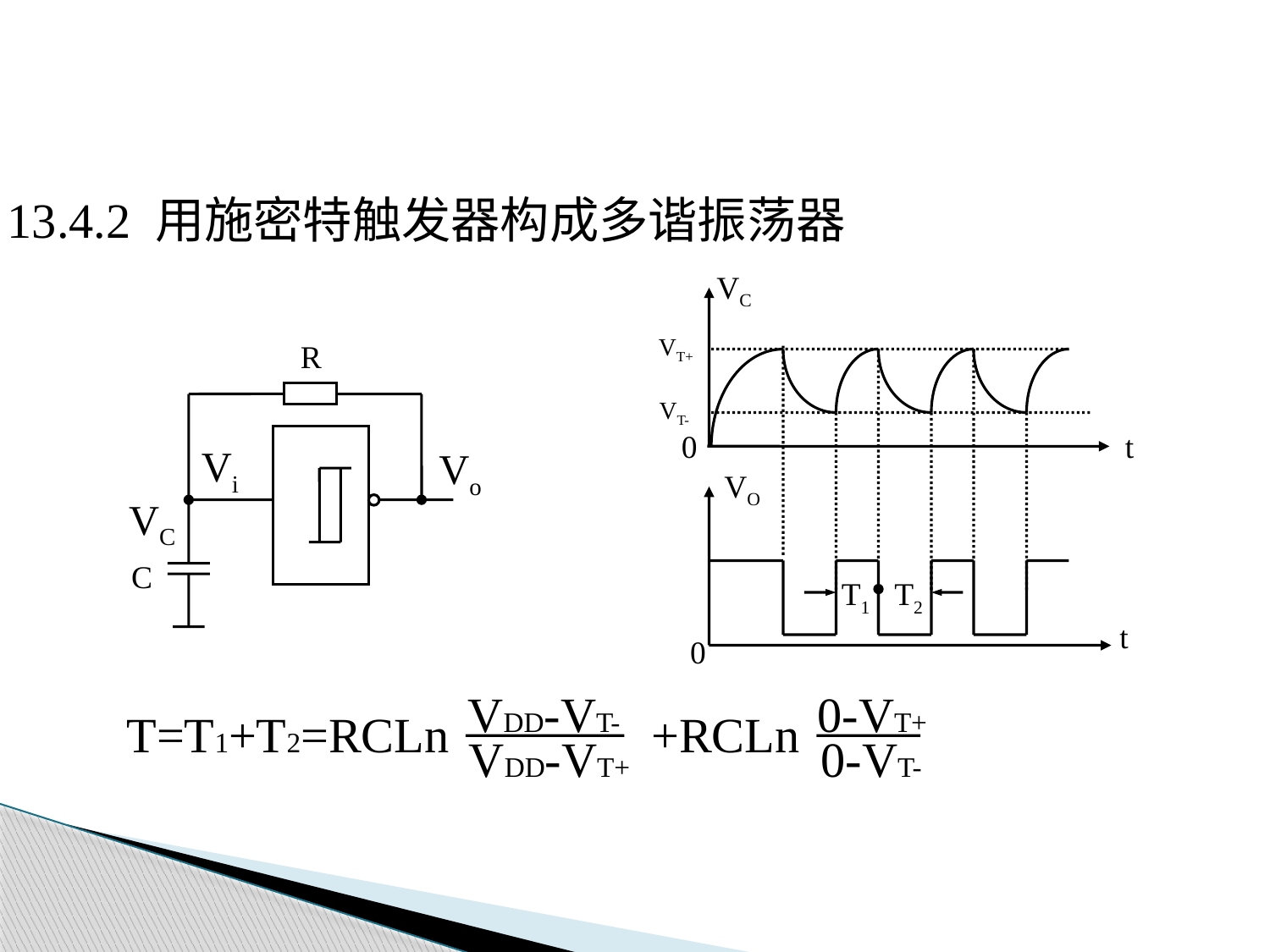

13.4.2 用施密特触发器构成多谐振荡器
VC

     VT+

     VT-

t
0

VO

T1
T2

t
0

R

Vi
Vo

VC

C

VDD-VT-
0-VT+
T=T1+T2=RCLn
+RCLn
VDD-VT+
0-VT-